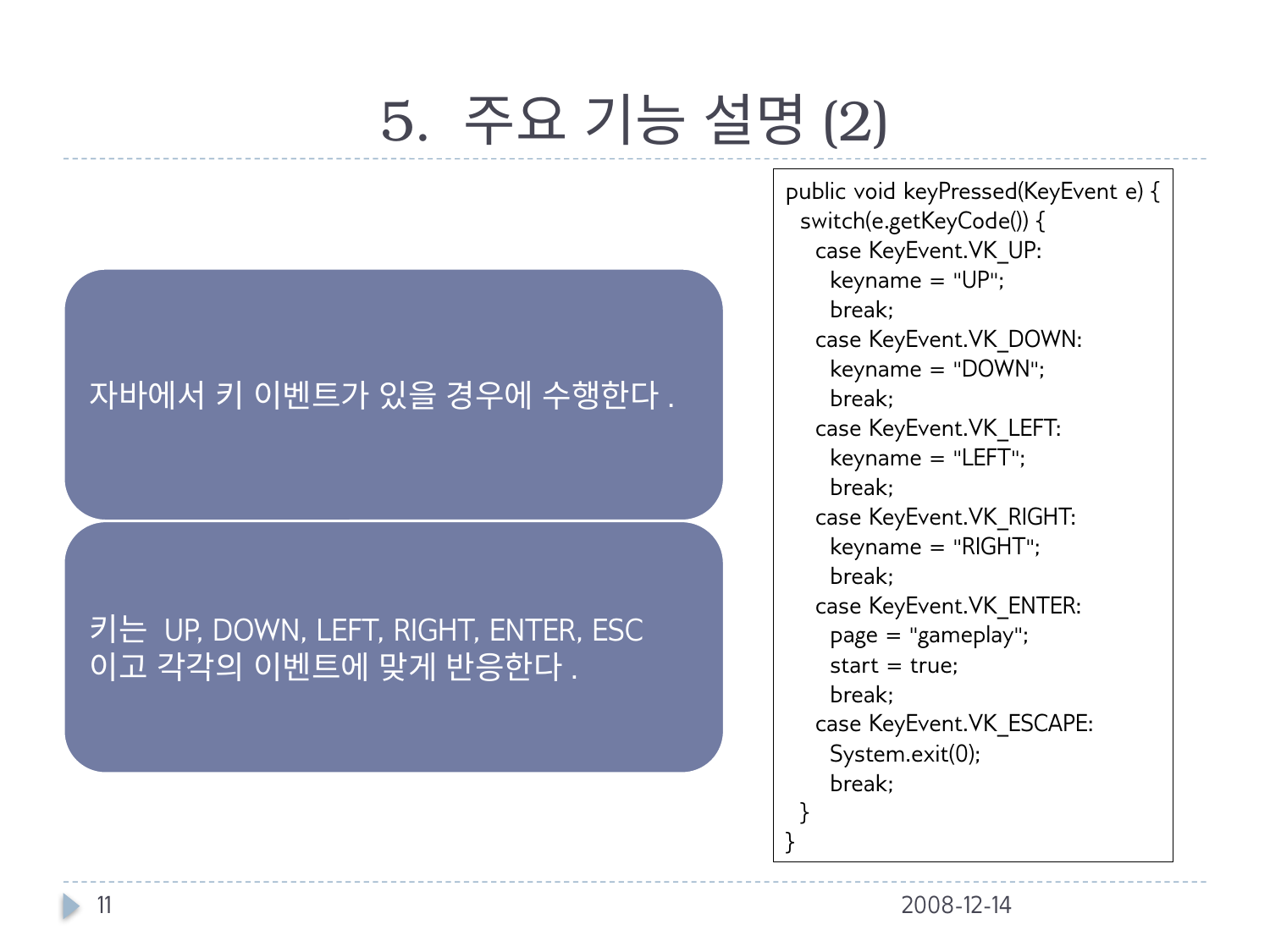

# 5. 주요 기능 설명(2)
public void keyPressed(KeyEvent e) {
  switch(e.getKeyCode()) {
    case KeyEvent.VK_UP:
      keyname = "UP";
      break;
    case KeyEvent.VK_DOWN:
      keyname = "DOWN";
      break;
    case KeyEvent.VK_LEFT:
      keyname = "LEFT";
      break;
    case KeyEvent.VK_RIGHT:
      keyname = "RIGHT";
      break;
    case KeyEvent.VK_ENTER:
      page = "gameplay";
      start = true;
      break;
    case KeyEvent.VK_ESCAPE:
      System.exit(0);
      break;
  }
}
자바에서 키 이벤트가 있을 경우에 수행한다.
키는 UP, DOWN, LEFT, RIGHT, ENTER, ESC 이고 각각의 이벤트에 맞게 반응한다.
11
2008-12-14